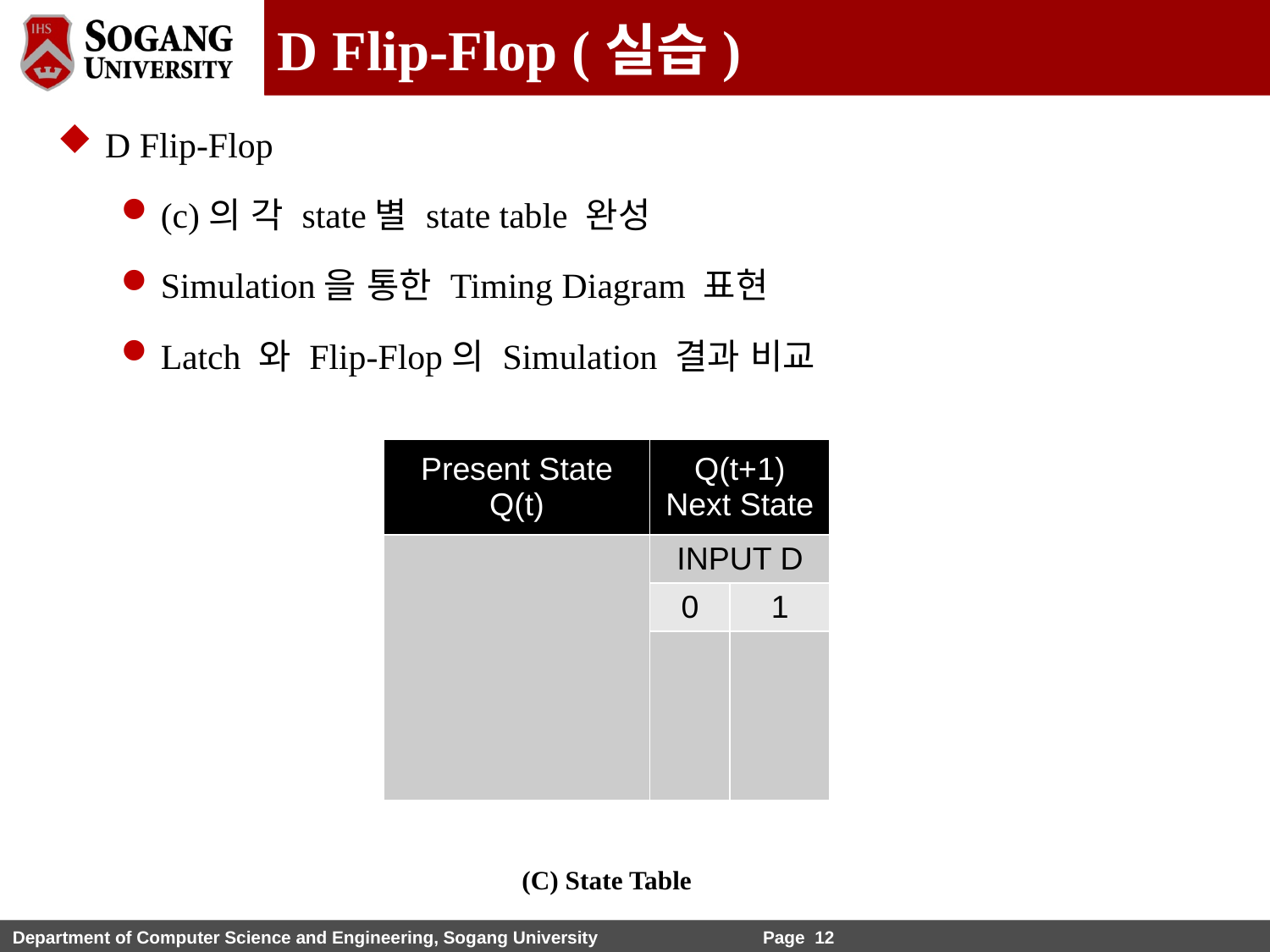

D Flip-Flop (실습)
D Flip-Flop
(c)의 각 state별 state table 완성
Simulation을 통한 Timing Diagram 표현
Latch 와 Flip-Flop의 Simulation 결과 비교

| Present State Q(t) | Q(t+1) Next State |  |
| --- | --- | --- |
|  | INPUT D |  |
|  | 0 | 1 |
|  |  |  |
(C) State Table